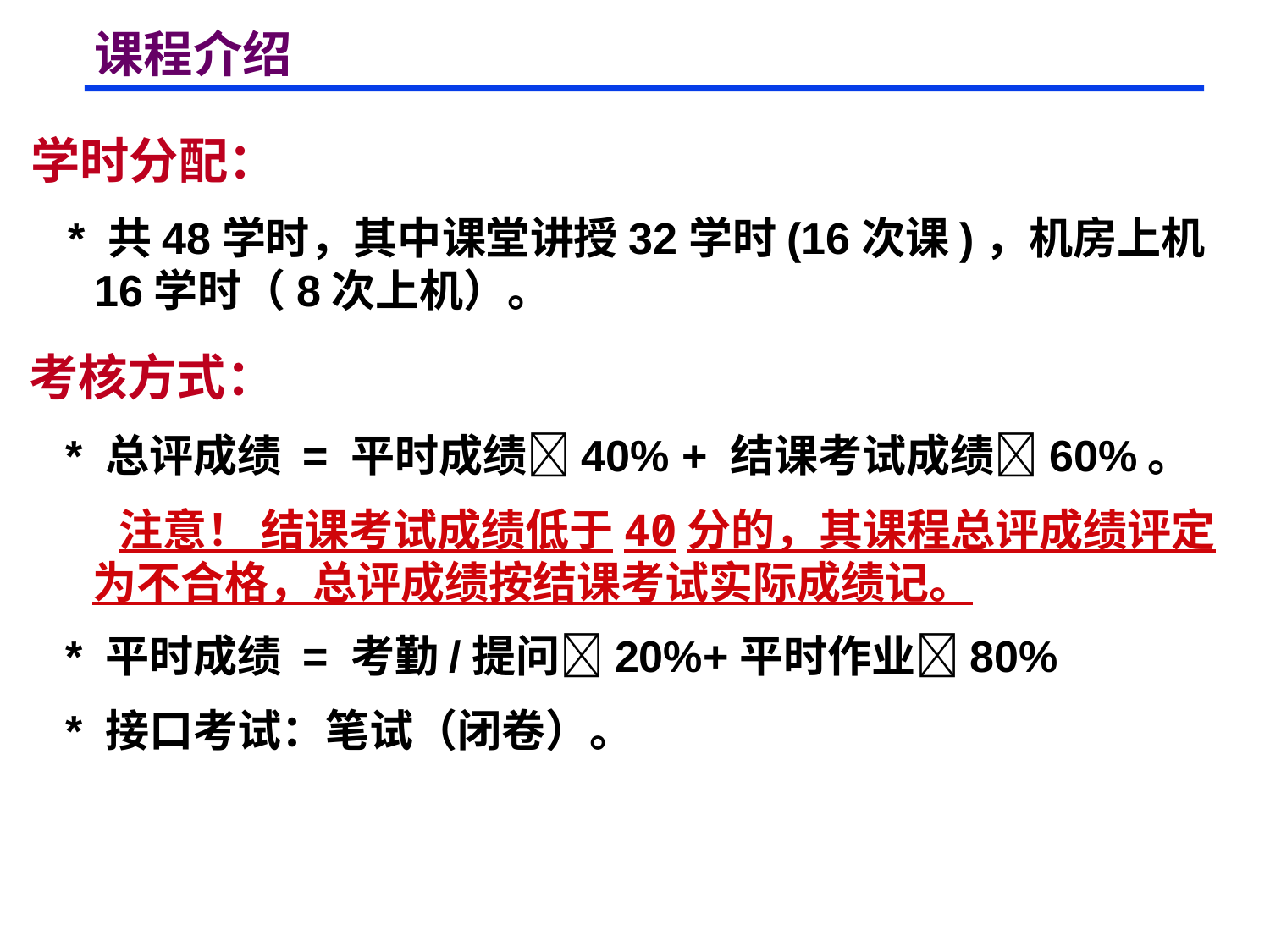

# 课程介绍
学时分配：
   * 共48学时，其中课堂讲授32学时(16次课)，机房上机16学时（8次上机）。
考核方式：
   * 总评成绩 = 平时成绩×40% + 结课考试成绩×60%。
        注意！ 结课考试成绩低于40分的，其课程总评成绩评定为不合格，总评成绩按结课考试实际成绩记。
   * 平时成绩 = 考勤/提问×20%+平时作业×80%
   * 接口考试：笔试（闭卷）。